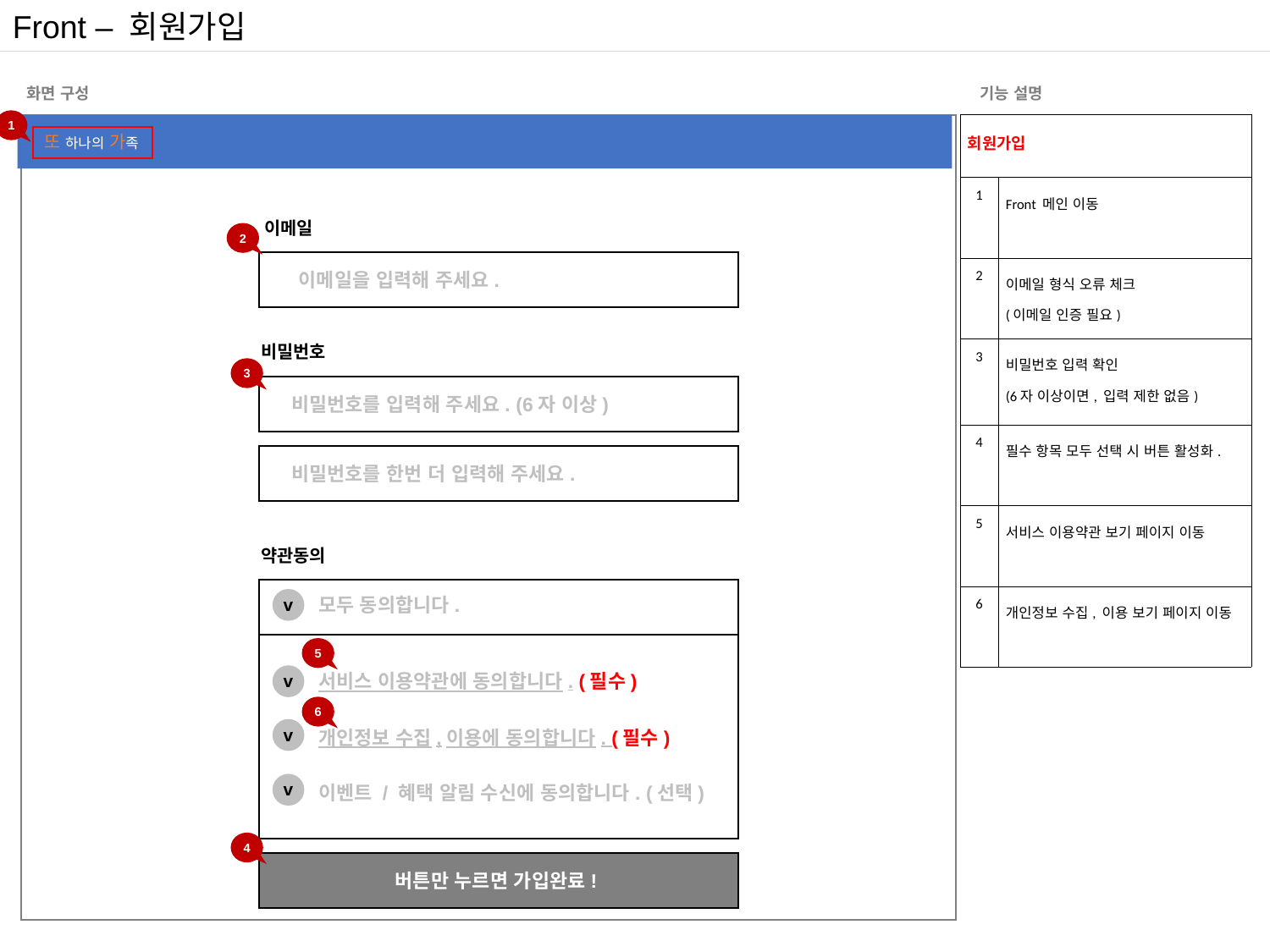

Front – 회원가입
화면 구성
기능 설명
1
| 회원가입 |  |
| --- | --- |
| 1 | Front 메인 이동 |
| 2 | 이메일 형식 오류 체크 (이메일 인증 필요) |
| 3 | 비밀번호 입력 확인 (6자 이상이면, 입력 제한 없음) |
| 4 | 필수 항목 모두 선택 시 버튼 활성화. |
| 5 | 서비스 이용약관 보기 페이지 이동 |
| 6 | 개인정보 수집, 이용 보기 페이지 이동 |

모두
또 하나의 가족

이메일
2

이메일을 입력해 주세요.
인증하기
비밀번호
3

비밀번호를 입력해 주세요. (6자 이상)

비밀번호를 한번 더 입력해 주세요.
약관동의

모두 동의합니다.
v

5
서비스 이용약관에 동의합니다. (필수)
v

6
v
개인정보 수집,이용에 동의합니다. (필수)

v
이벤트 / 혜택 알림 수신에 동의합니다. (선택)

4

버튼만 누르면 가입완료!